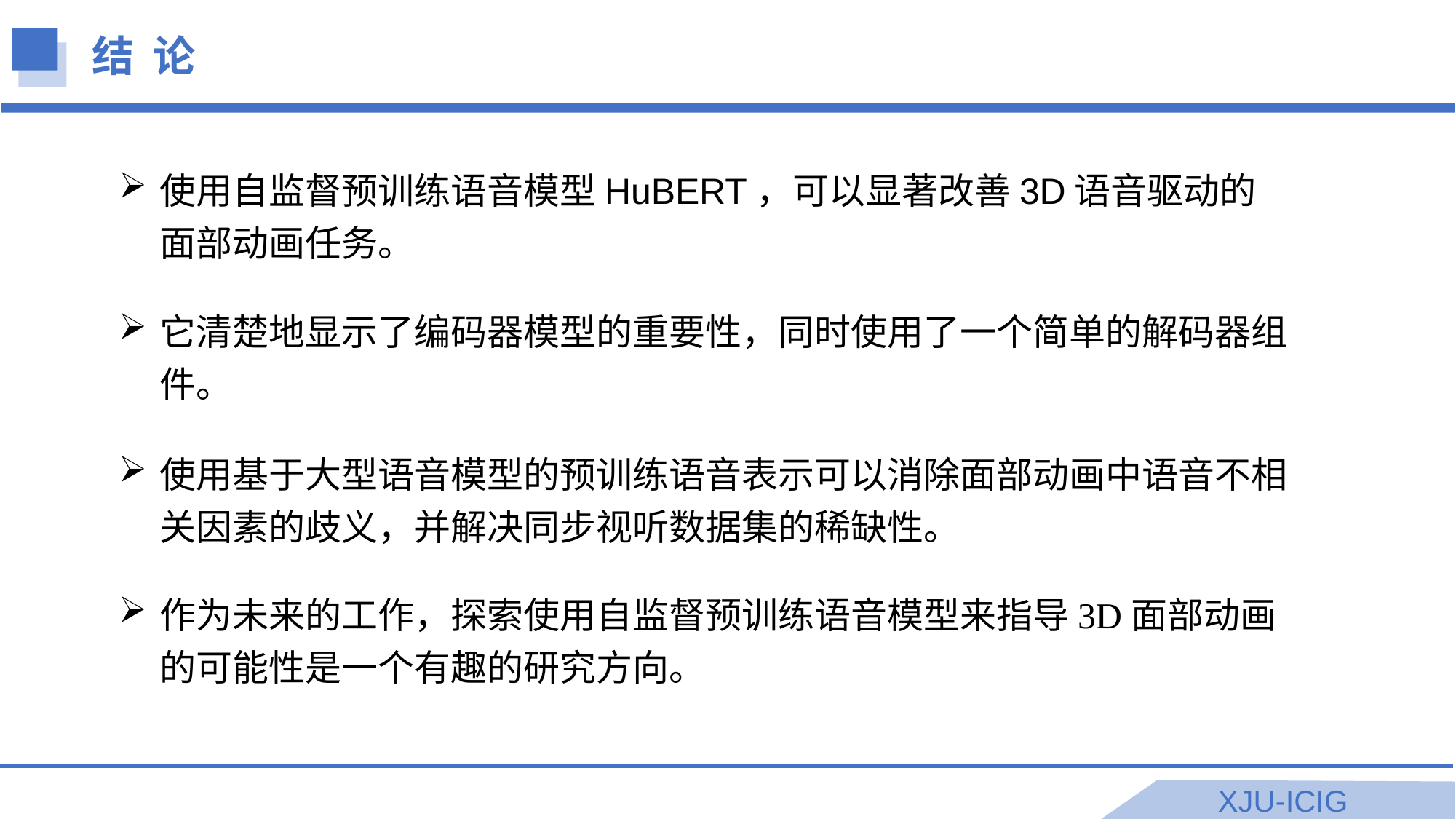

结  论

使用自监督预训练语音模型HuBERT，可以显著改善3D语音驱动的面部动画任务。
它清楚地显示了编码器模型的重要性，同时使用了一个简单的解码器组件。
使用基于大型语音模型的预训练语音表示可以消除面部动画中语音不相关因素的歧义，并解决同步视听数据集的稀缺性。
作为未来的工作，探索使用自监督预训练语音模型来指导3D面部动画的可能性是一个有趣的研究方向。
XJU-ICIG